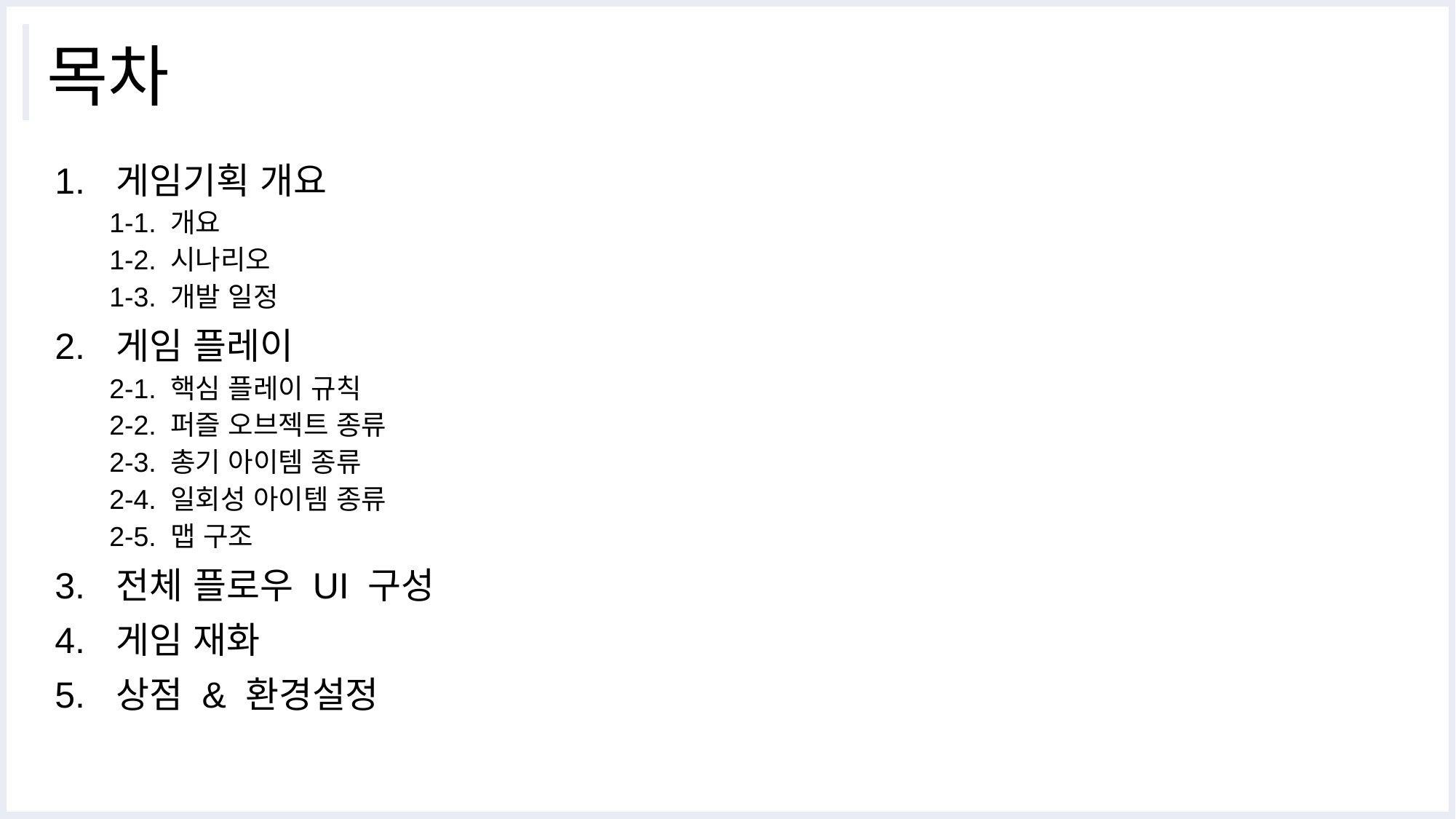

# 목차
게임기획 개요
1-1. 개요
1-2. 시나리오
1-3. 개발 일정
게임 플레이
2-1. 핵심 플레이 규칙
2-2. 퍼즐 오브젝트 종류
2-3. 총기 아이템 종류
2-4. 일회성 아이템 종류
2-5. 맵 구조
전체 플로우 UI 구성
게임 재화
상점 & 환경설정